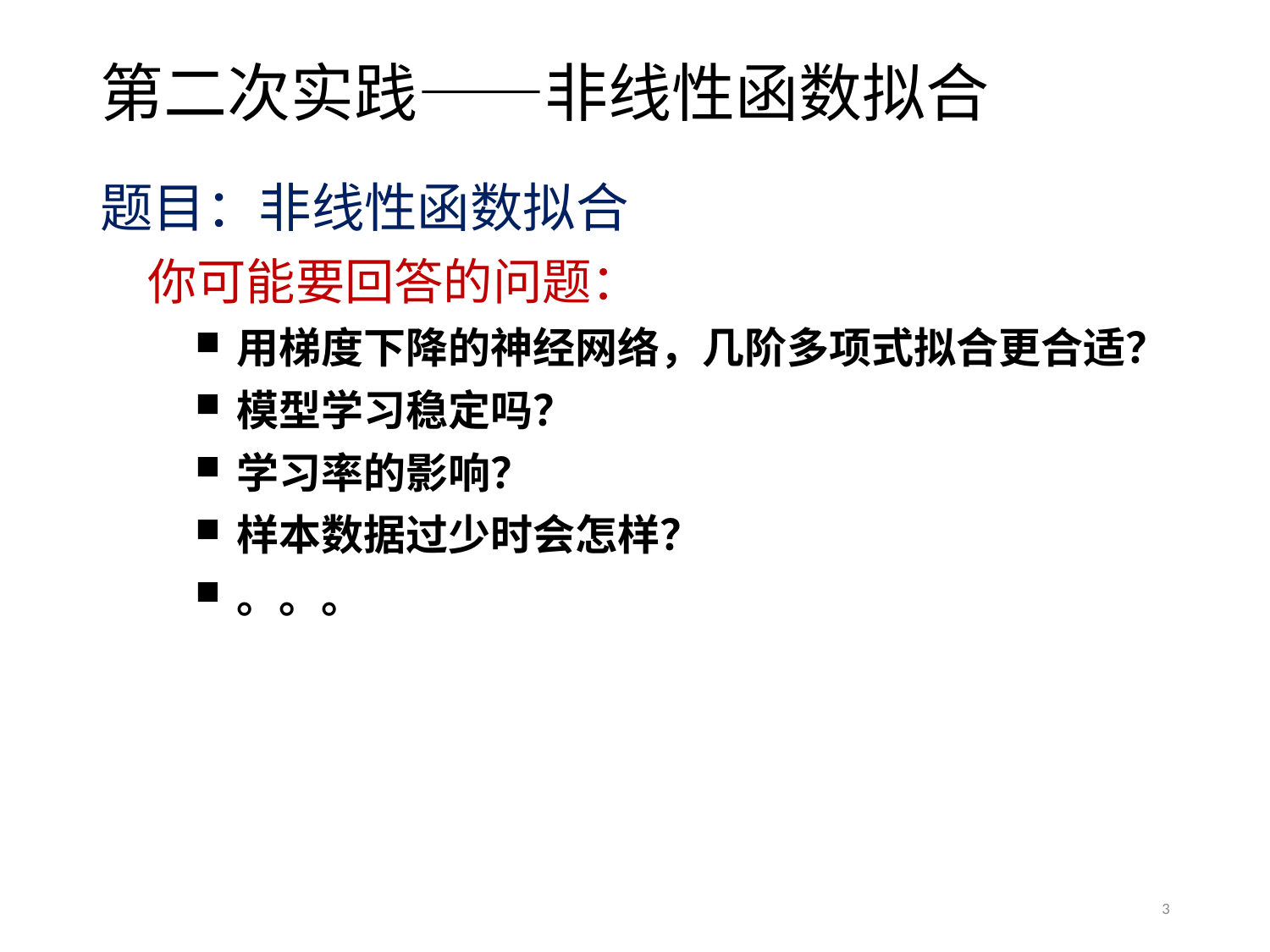

# 第二次实践——非线性函数拟合
题目：非线性函数拟合
你可能要回答的问题：
用梯度下降的神经网络，几阶多项式拟合更合适？
模型学习稳定吗？
学习率的影响？
样本数据过少时会怎样？
。。。
3